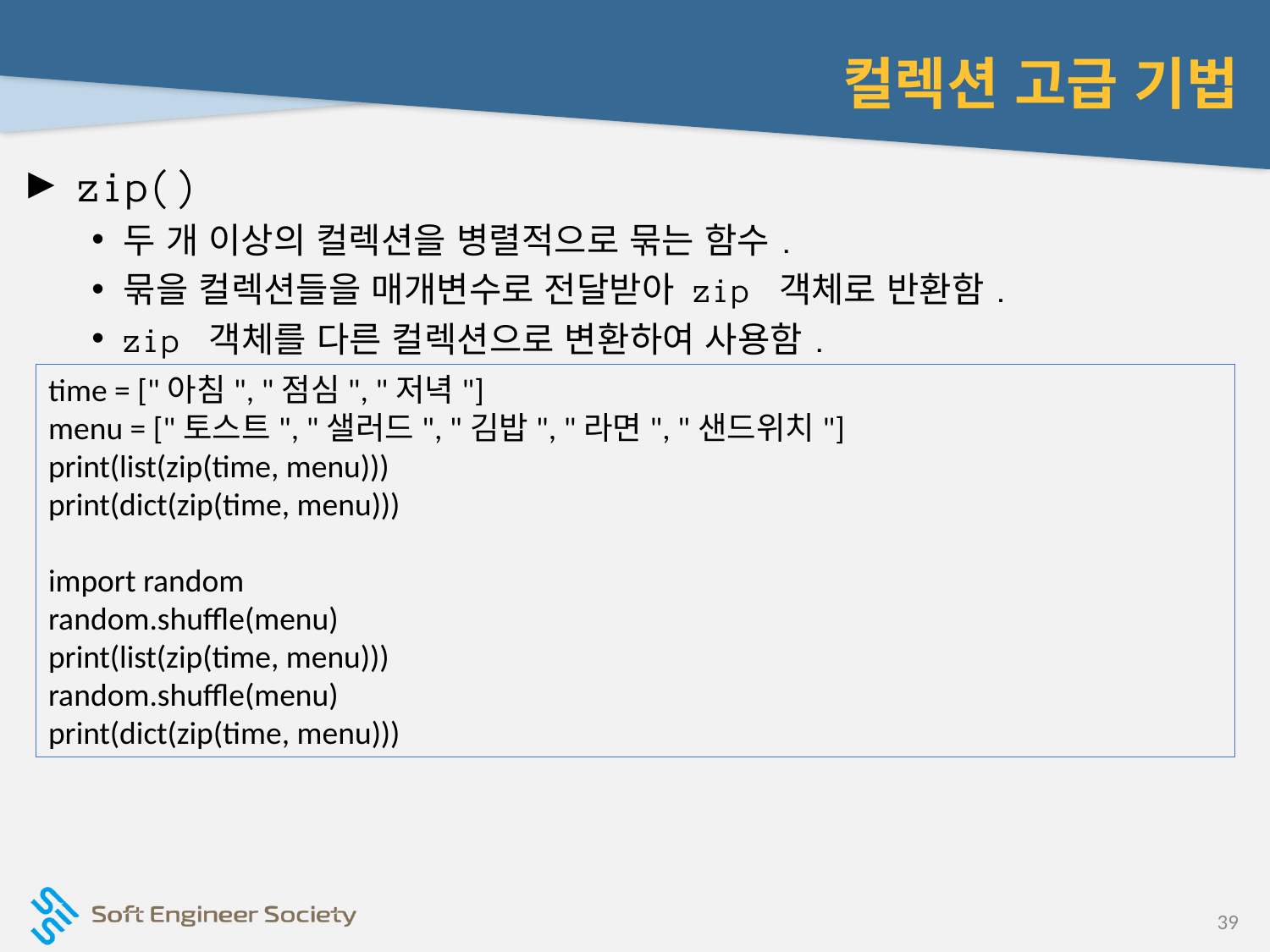

# 컬렉션 고급 기법
zip()
두 개 이상의 컬렉션을 병렬적으로 묶는 함수.
묶을 컬렉션들을 매개변수로 전달받아 zip 객체로 반환함.
zip 객체를 다른 컬렉션으로 변환하여 사용함.
time = ["아침", "점심", "저녁"]
menu = ["토스트", "샐러드", "김밥", "라면", "샌드위치"]
print(list(zip(time, menu)))
print(dict(zip(time, menu)))

import random
random.shuffle(menu)
print(list(zip(time, menu)))
random.shuffle(menu)
print(dict(zip(time, menu)))
39